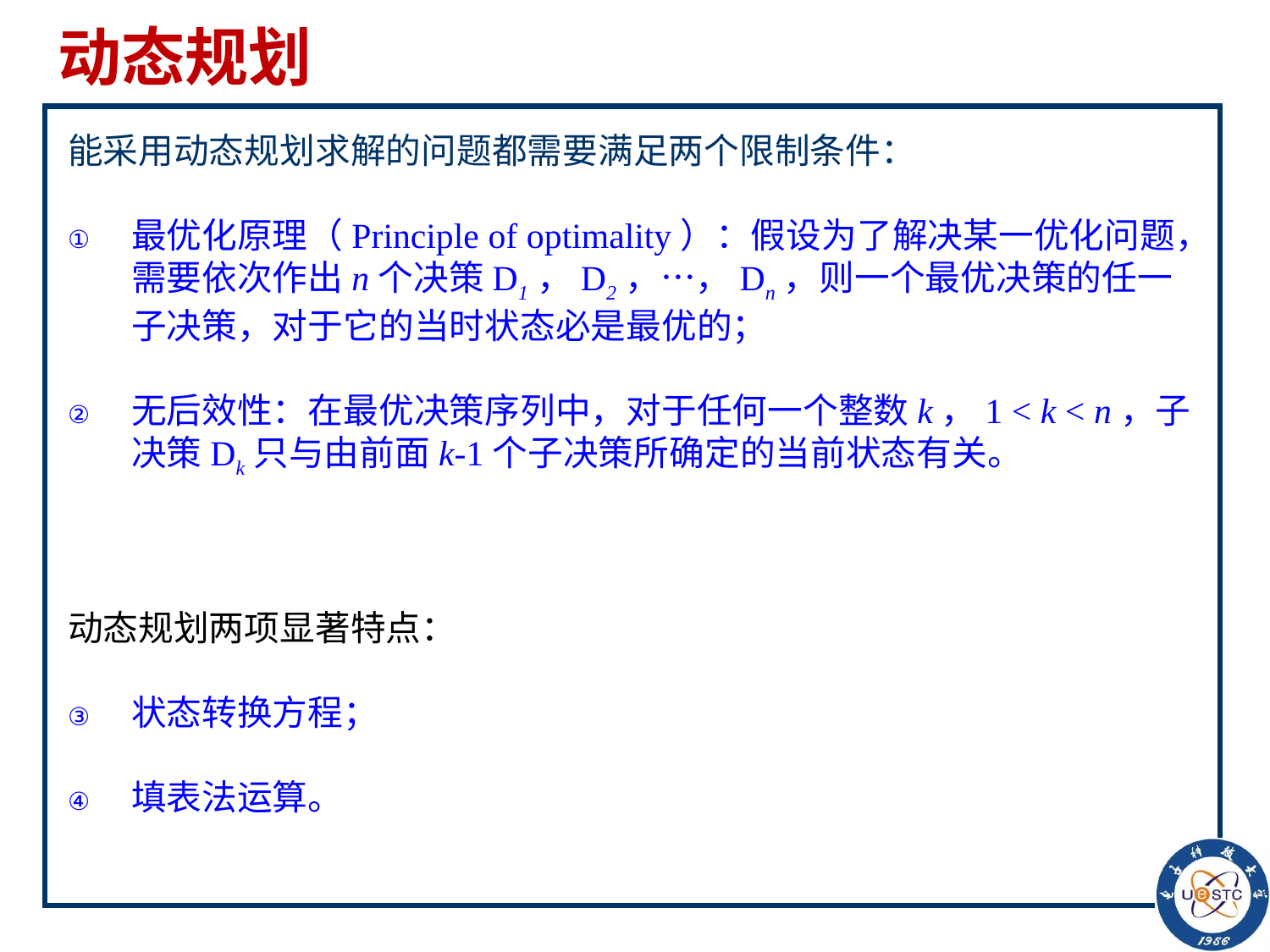

# 动态规划
能采用动态规划求解的问题都需要满足两个限制条件：
最优化原理（Principle of optimality）：假设为了解决某一优化问题，需要依次作出n个决策D1，D2，…，Dn，则一个最优决策的任一子决策，对于它的当时状态必是最优的；
无后效性：在最优决策序列中，对于任何一个整数k，1 < k < n，子决策Dk只与由前面k-1个子决策所确定的当前状态有关。

动态规划两项显著特点：
状态转换方程；
填表法运算。